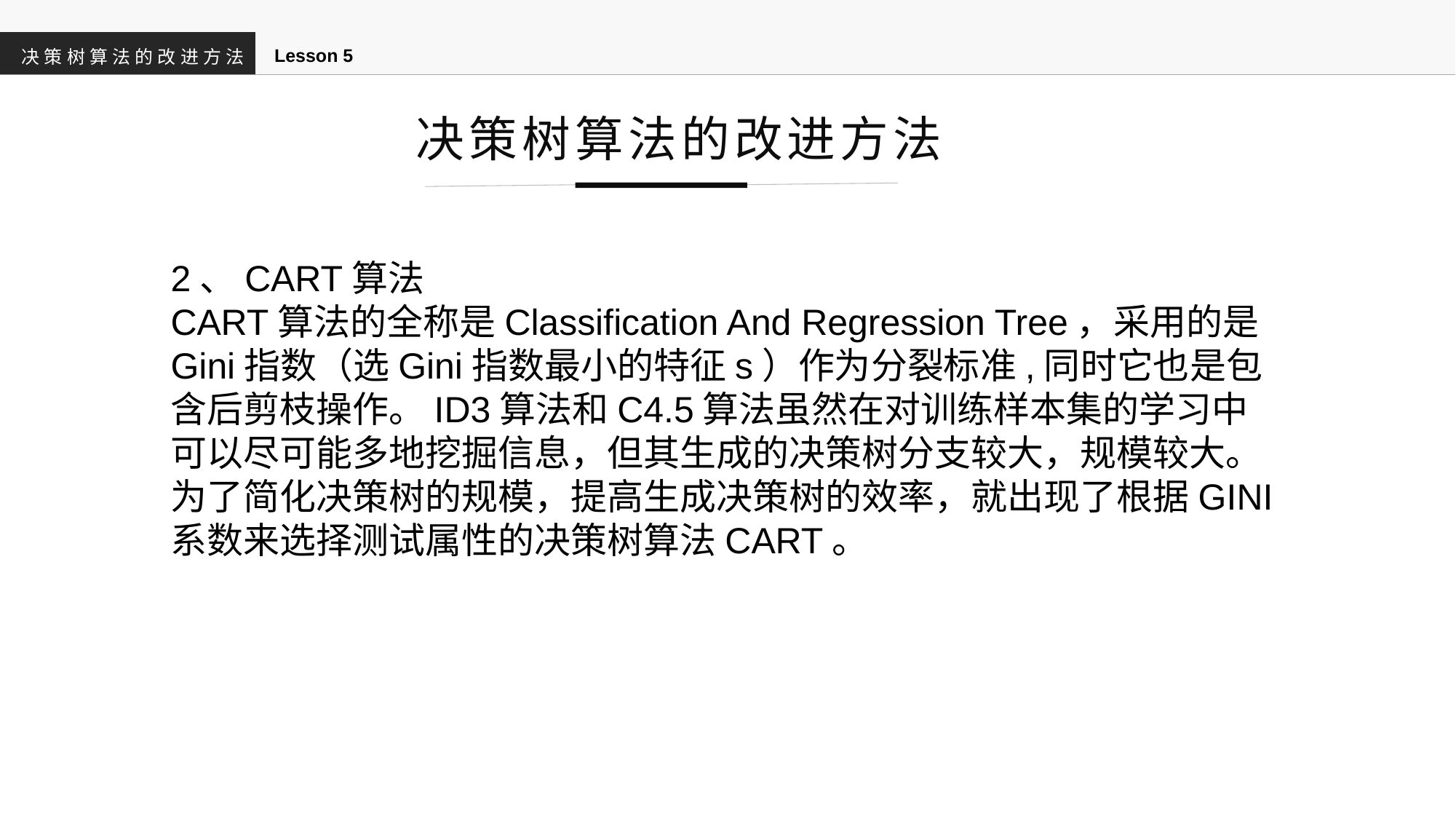

Lesson 5
决策树算法的改进方法
决策树算法的改进方法

2、CART算法
CART算法的全称是Classification And Regression Tree，采用的是Gini指数（选Gini指数最小的特征s）作为分裂标准,同时它也是包含后剪枝操作。ID3算法和C4.5算法虽然在对训练样本集的学习中可以尽可能多地挖掘信息，但其生成的决策树分支较大，规模较大。为了简化决策树的规模，提高生成决策树的效率，就出现了根据GINI系数来选择测试属性的决策树算法CART。